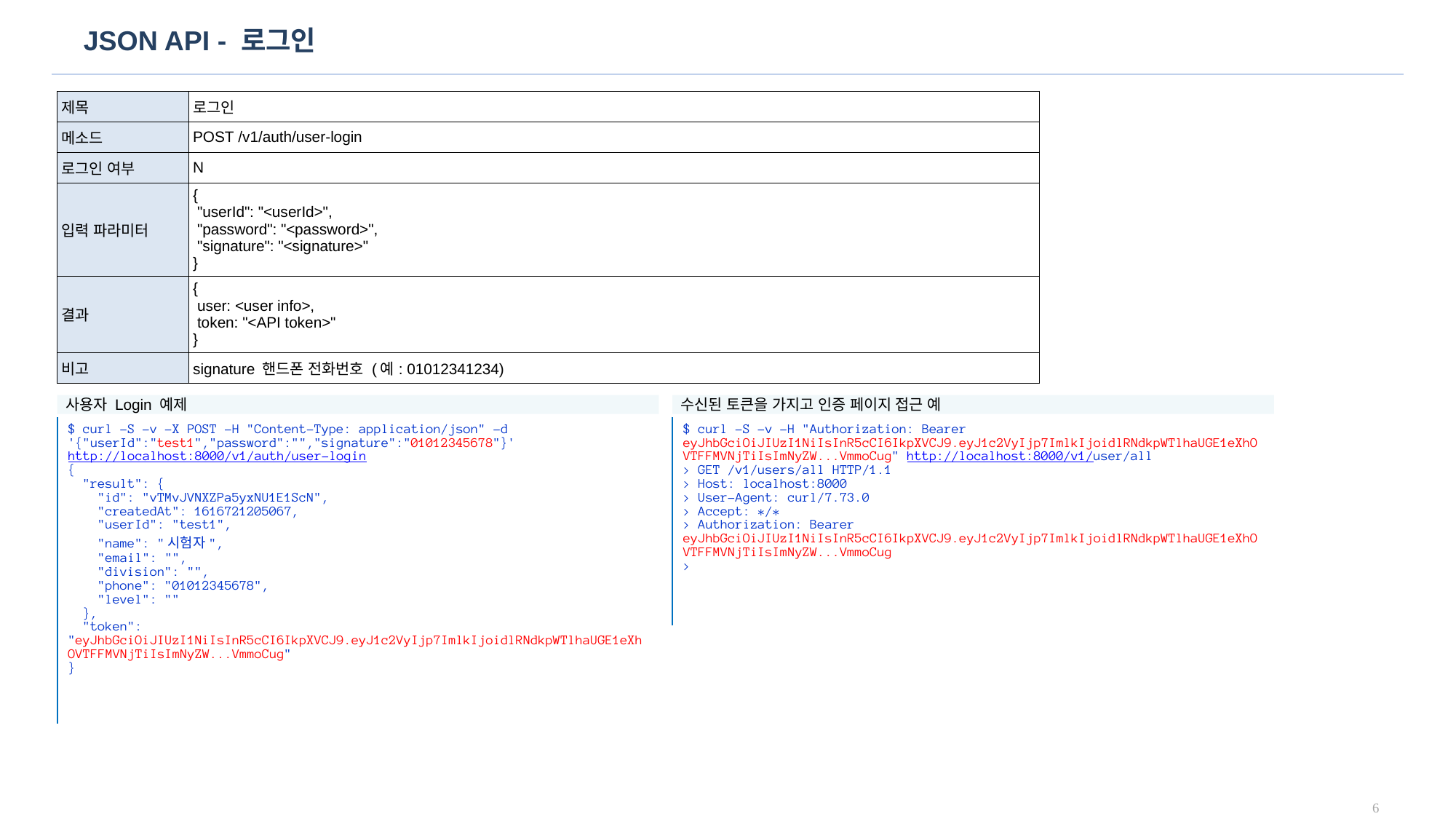

# JSON API - 로그인
| 제목 | 로그인 |
| --- | --- |
| 메소드 | POST /v1/auth/user-login |
| 로그인 여부 | N |
| 입력 파라미터 | { "userId": "<userId>", "password": "<password>", "signature": "<signature>" } |
| 결과 | { user: <user info>, token: "<API token>" } |
| 비고 | signature 핸드폰 전화번호 (예: 01012341234) |
사용자 Login 예제
수신된 토큰을 가지고 인증 페이지 접근 예
| $ curl -S -v -X POST -H "Content-Type: application/json" -d '{"userId":"test1","password":"","signature":"01012345678"}' http://localhost:8000/v1/auth/user-login { "result": { "id": "vTMvJVNXZPa5yxNU1E1ScN", "createdAt": 1616721205067, "userId": "test1", "name": "시험자", "email": "", "division": "", "phone": "01012345678", "level": "" }, "token": "eyJhbGciOiJIUzI1NiIsInR5cCI6IkpXVCJ9.eyJ1c2VyIjp7ImlkIjoidlRNdkpWTlhaUGE1eXhOVTFFMVNjTiIsImNyZW...VmmoCug" } |
| --- |
| $ curl -S -v -H "Authorization: Bearer eyJhbGciOiJIUzI1NiIsInR5cCI6IkpXVCJ9.eyJ1c2VyIjp7ImlkIjoidlRNdkpWTlhaUGE1eXhOVTFFMVNjTiIsImNyZW...VmmoCug" http://localhost:8000/v1/user/all > GET /v1/users/all HTTP/1.1 > Host: localhost:8000 > User-Agent: curl/7.73.0 > Accept: \*/\* > Authorization: Bearer eyJhbGciOiJIUzI1NiIsInR5cCI6IkpXVCJ9.eyJ1c2VyIjp7ImlkIjoidlRNdkpWTlhaUGE1eXhOVTFFMVNjTiIsImNyZW...VmmoCug > |
| --- |

6